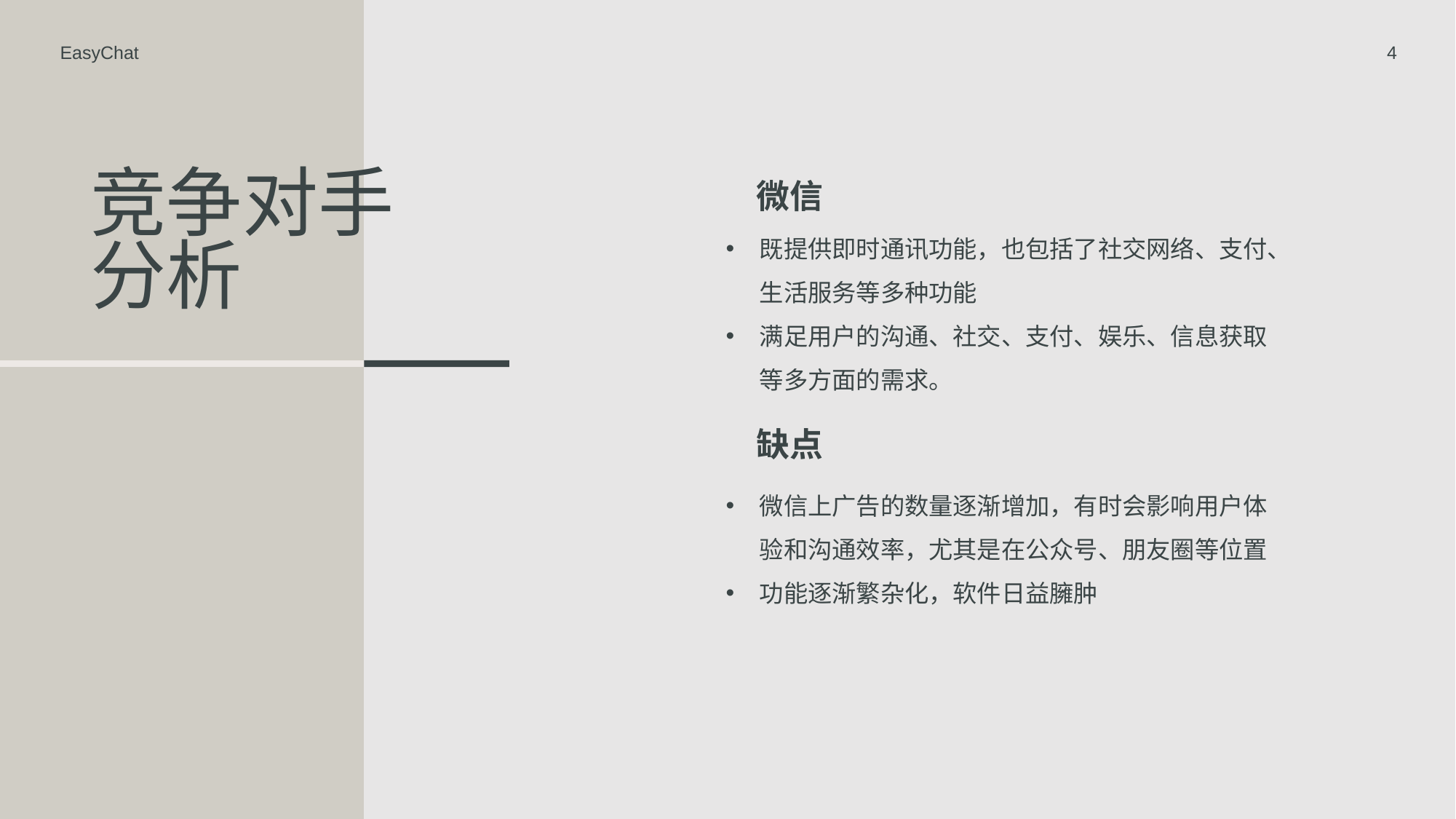

EasyChat
4
微信
# 竞争对手 分析
既提供即时通讯功能，也包括了社交网络、支付、生活服务等多种功能
满足用户的沟通、社交、支付、娱乐、信息获取等多方面的需求。
缺点
微信上广告的数量逐渐增加，有时会影响用户体验和沟通效率，尤其是在公众号、朋友圈等位置
功能逐渐繁杂化，软件日益臃肿